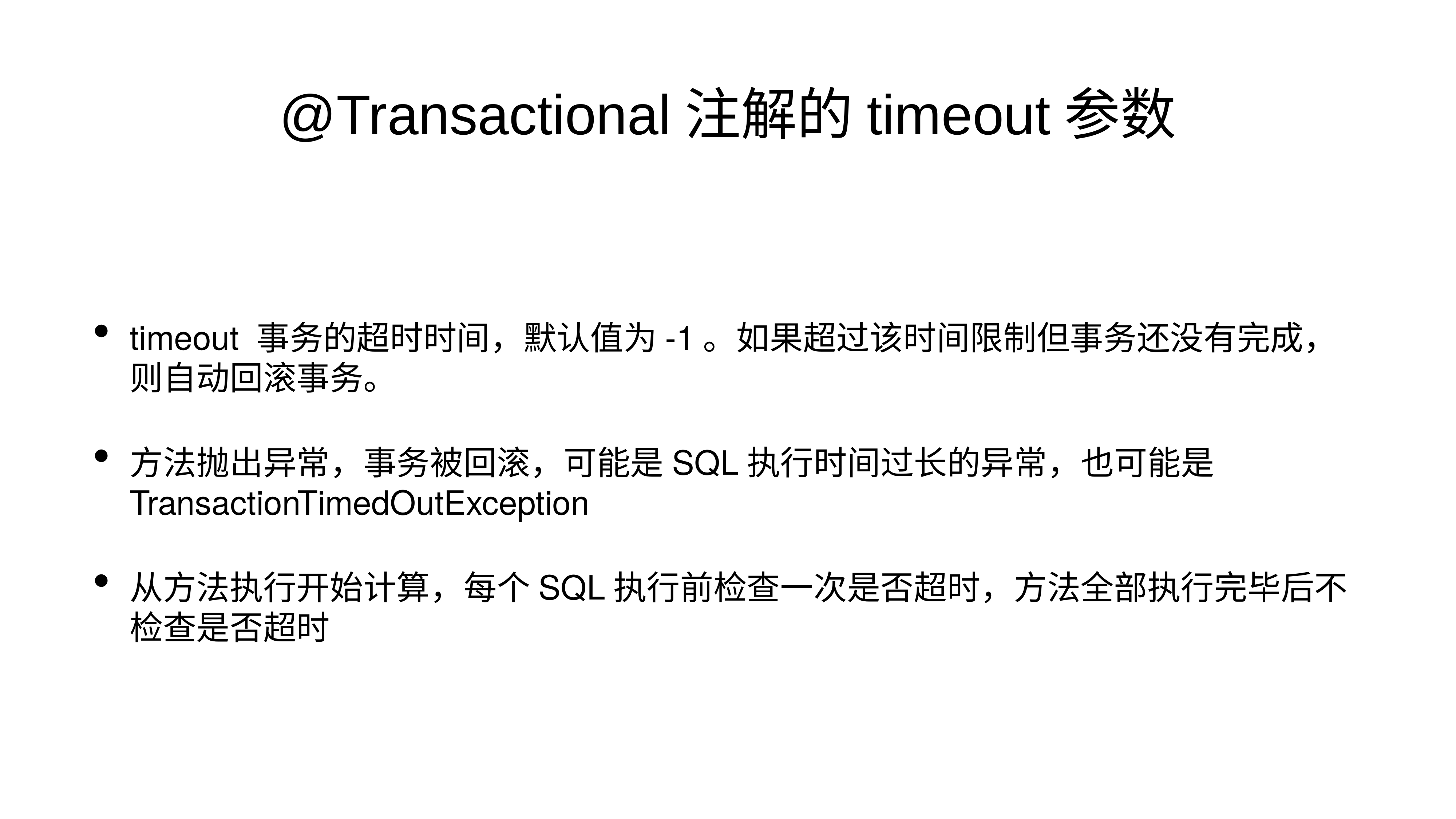

# @Transactional注解的timeout参数
timeout 事务的超时时间，默认值为-1。如果超过该时间限制但事务还没有完成，则自动回滚事务。
方法抛出异常，事务被回滚，可能是SQL执行时间过长的异常，也可能是TransactionTimedOutException
从方法执行开始计算，每个SQL执行前检查一次是否超时，方法全部执行完毕后不检查是否超时